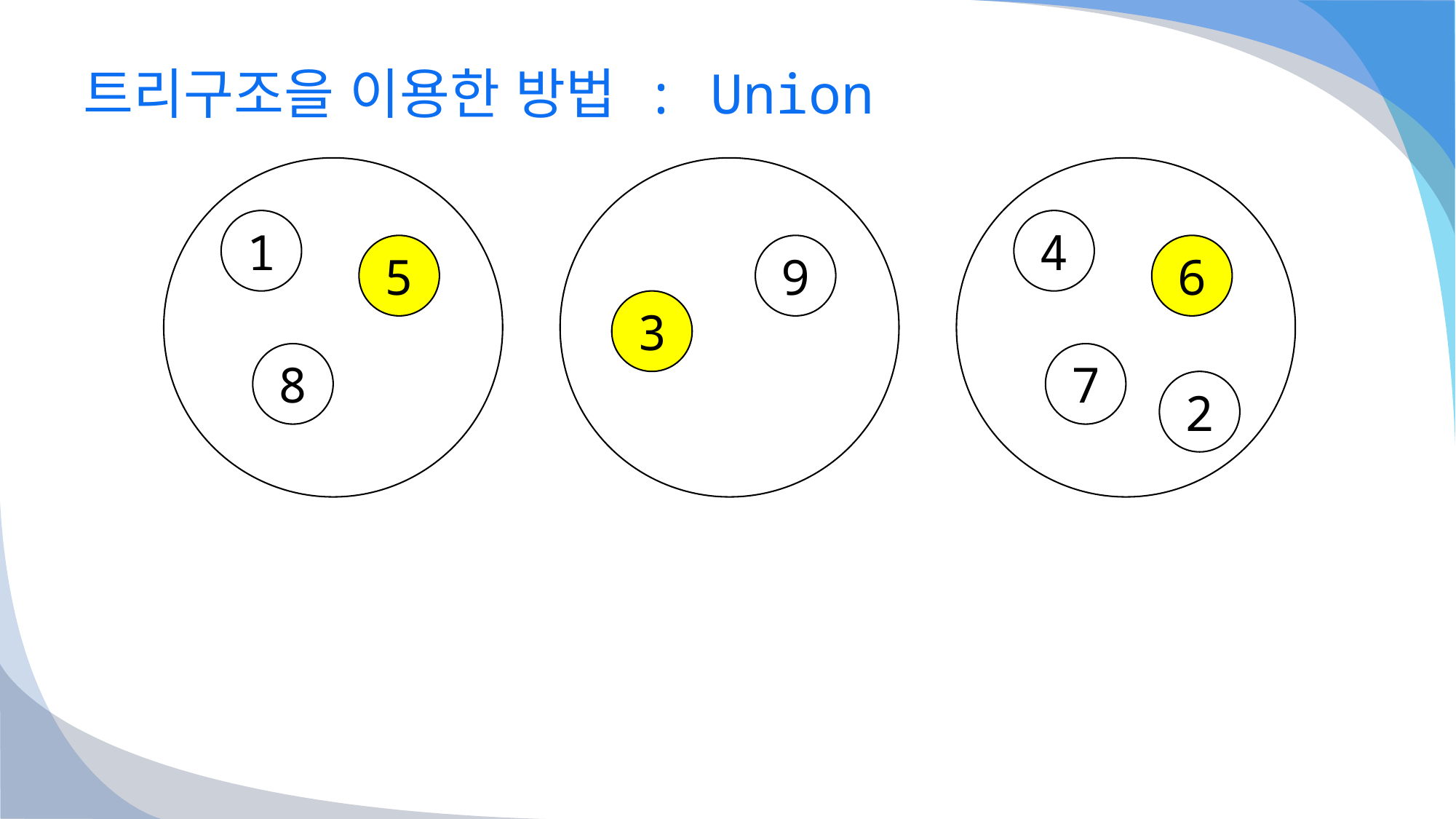

# 트리구조을 이용한 방법 : Union

1
4
5
9
6
3
8
7
2